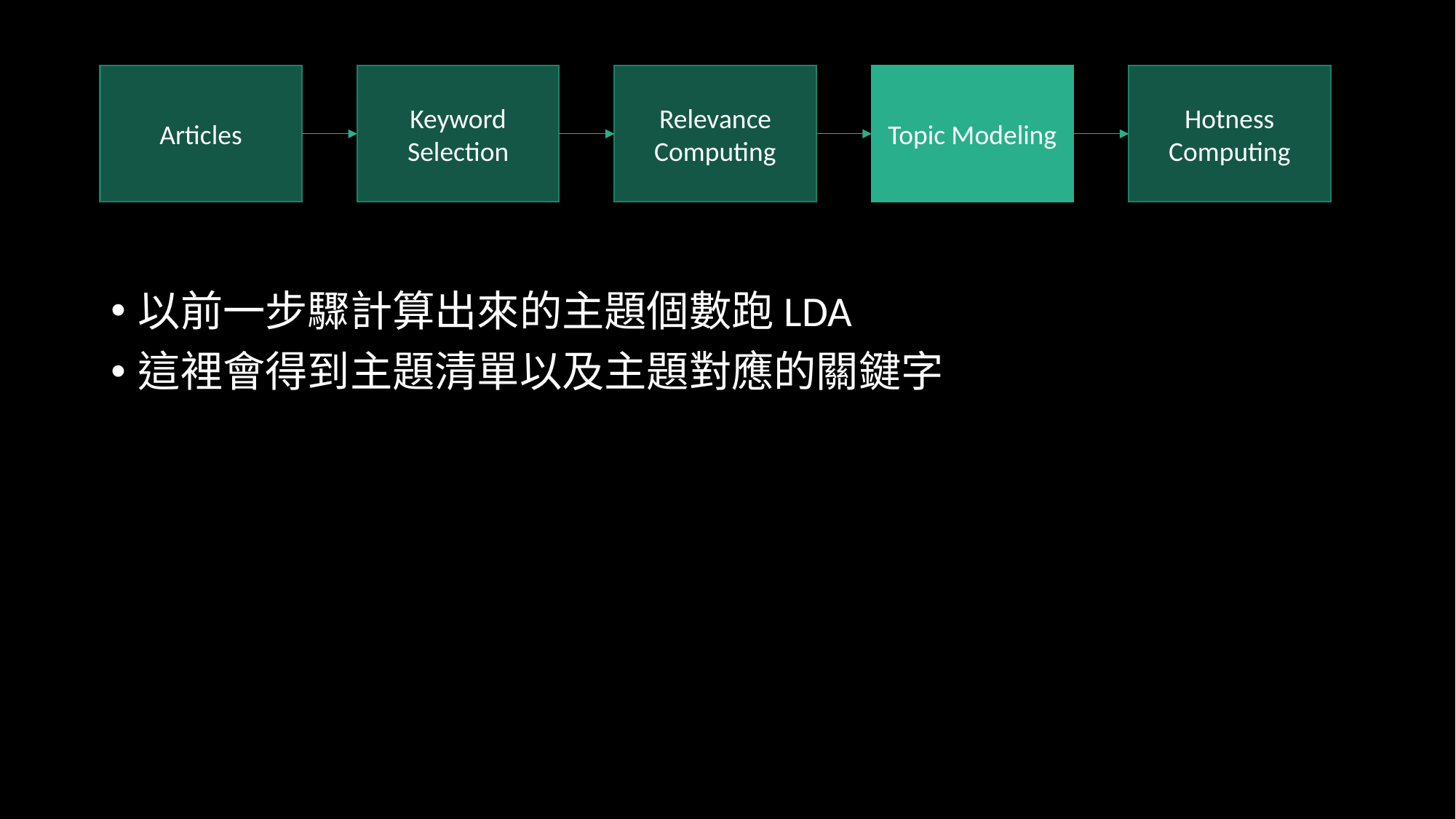

#
Keyword
Selection
Relevance
Computing
Topic Modeling
Hotness Computing
Articles

以前一步驟計算出來的主題個數跑LDA
這裡會得到主題清單以及主題對應的關鍵字